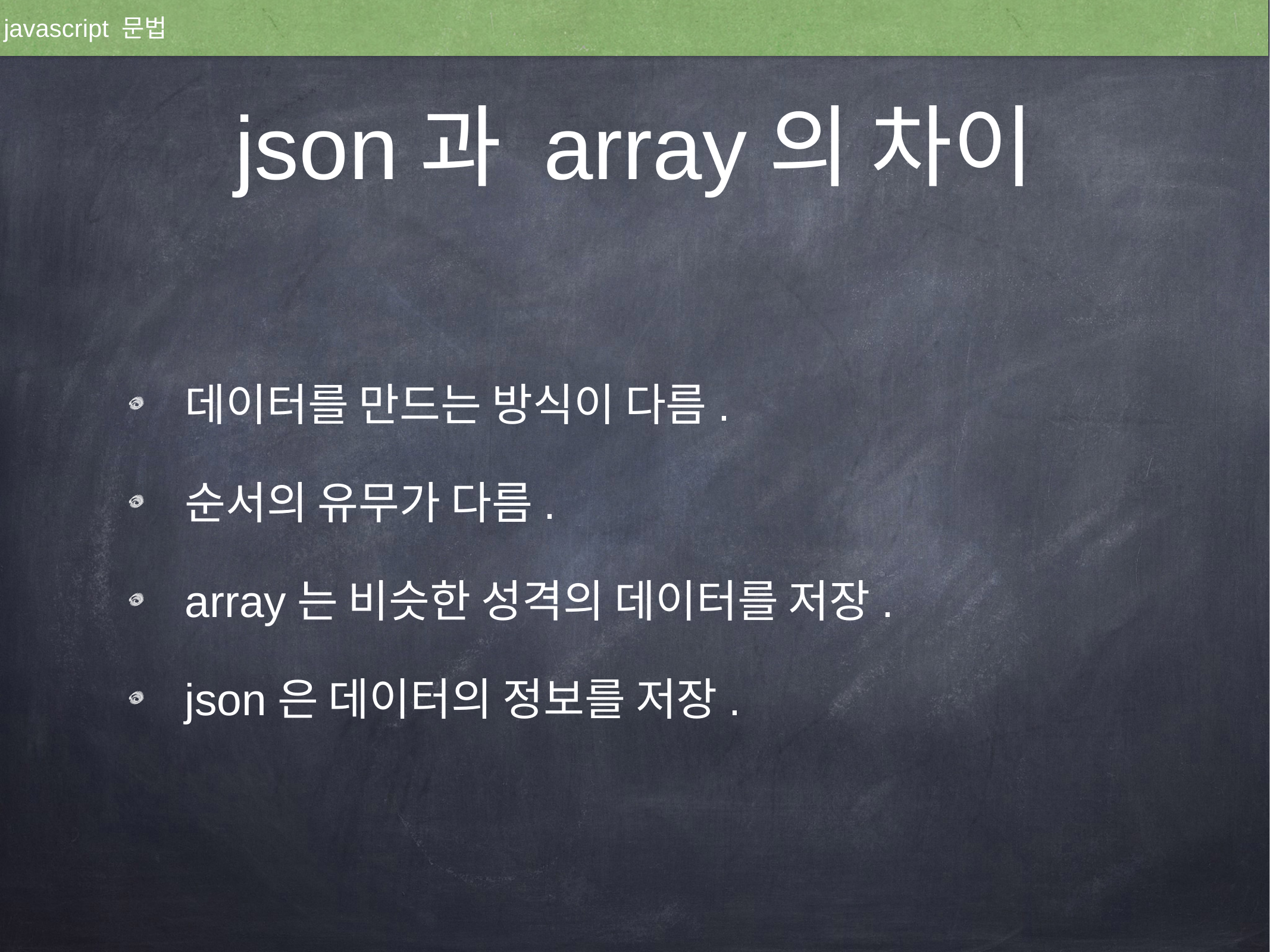

javascript 문법
# json과 array의 차이
데이터를 만드는 방식이 다름.
순서의 유무가 다름.
array는 비슷한 성격의 데이터를 저장.
json은 데이터의 정보를 저장.